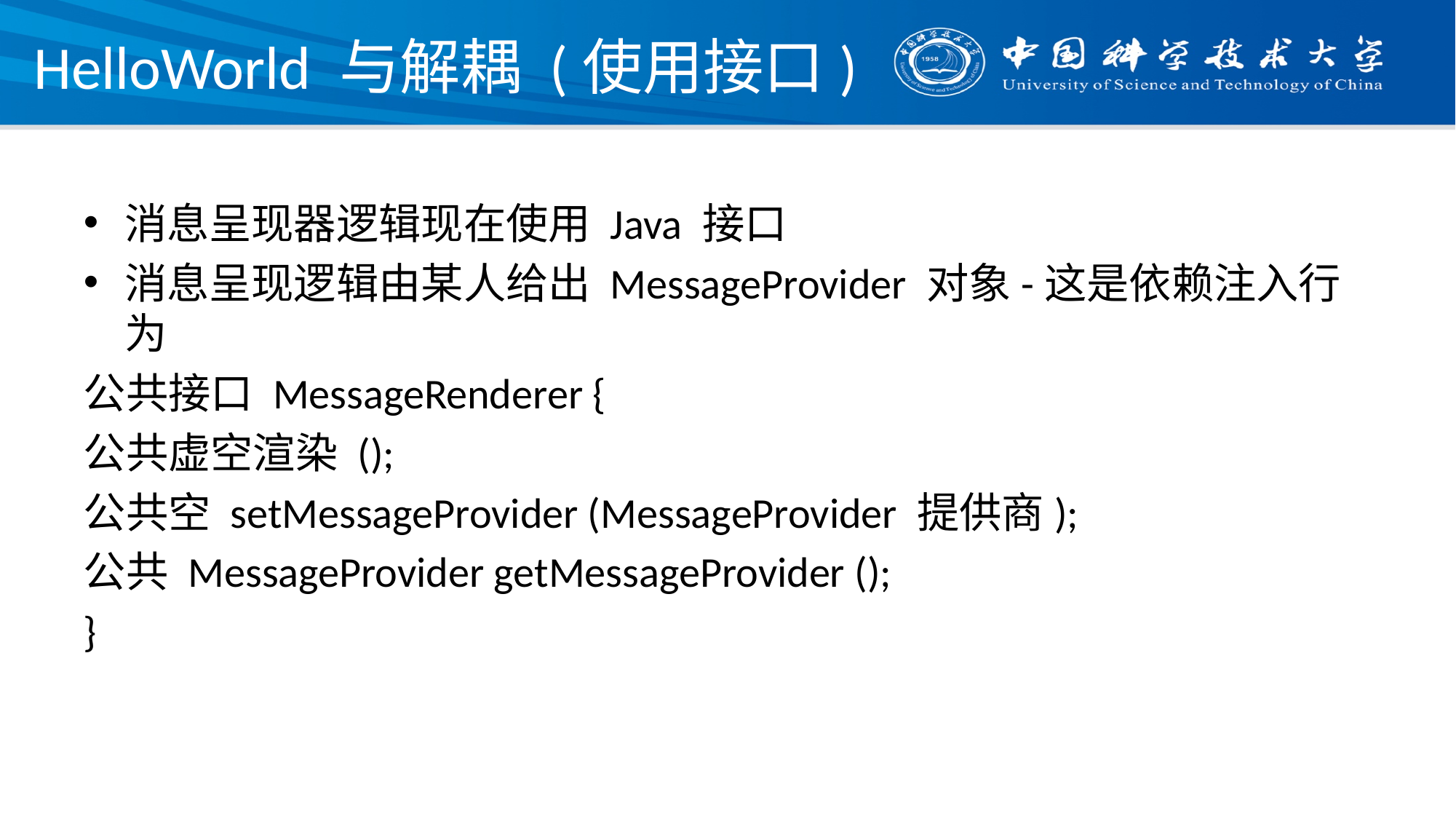

# HelloWorld 与解耦 (使用接口)
消息呈现器逻辑现在使用 Java 接口
消息呈现逻辑由某人给出 MessageProvider 对象-这是依赖注入行为
公共接口 MessageRenderer {
公共虚空渲染 ();
公共空 setMessageProvider (MessageProvider 提供商);
公共 MessageProvider getMessageProvider ();
}